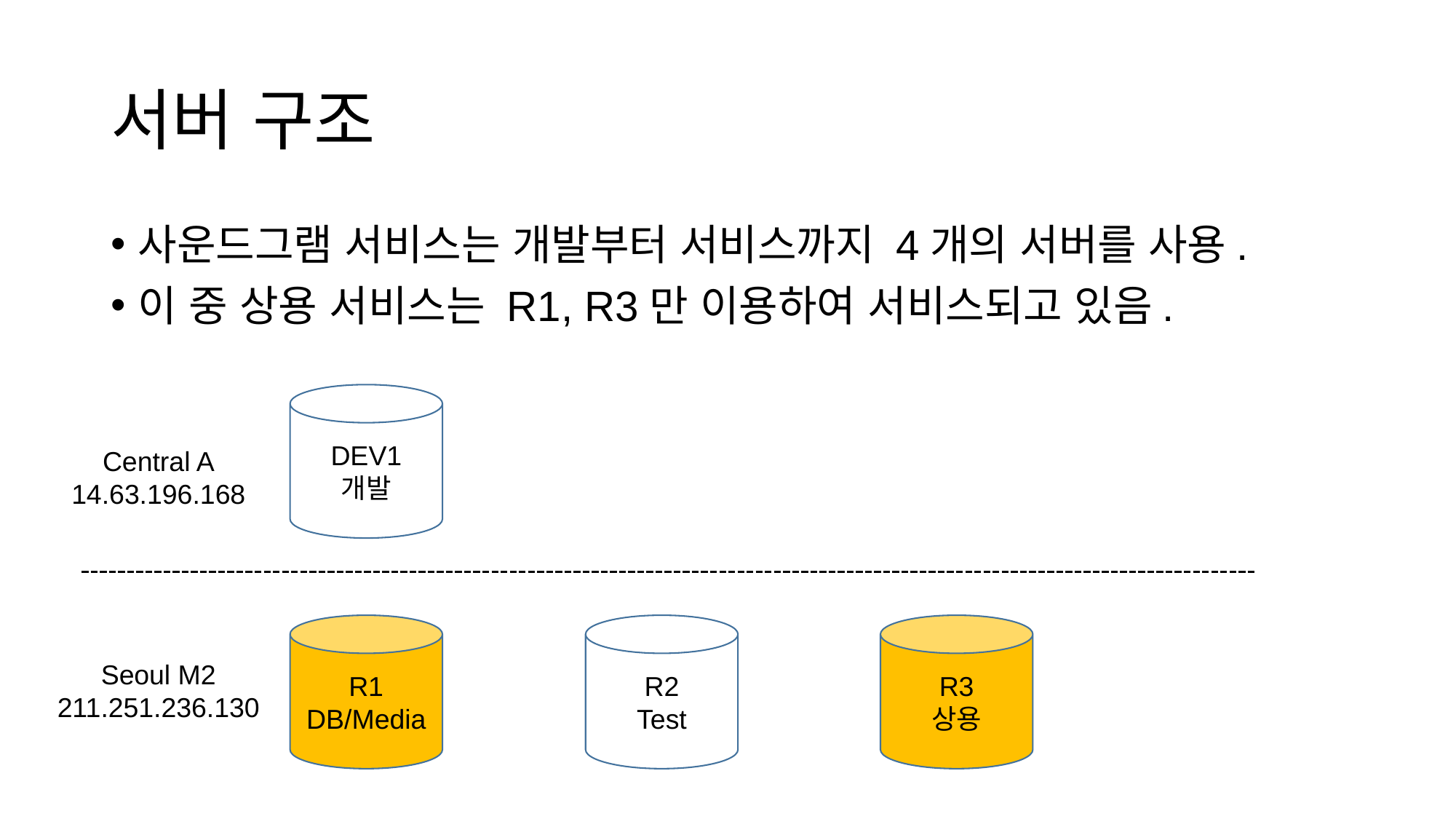

# 서버 구조
사운드그램 서비스는 개발부터 서비스까지 4개의 서버를 사용.
이 중 상용 서비스는 R1, R3만 이용하여 서비스되고 있음.

DEV1
개발
Central A
14.63.196.168
R1
DB/Media
R2
Test
R3
상용
Seoul M2
211.251.236.130